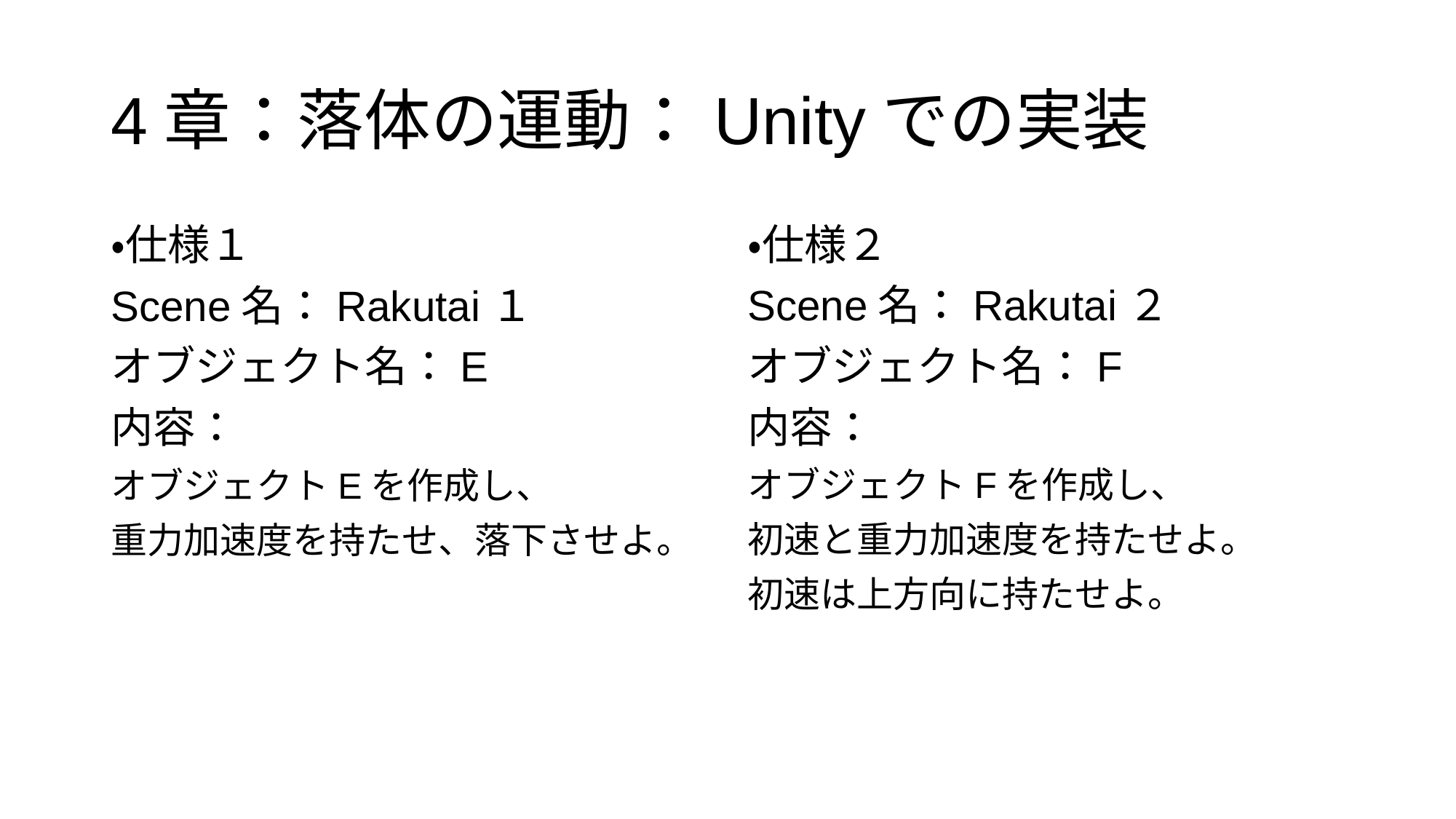

# 4章：落体の運動：Unityでの実装
・仕様１
Scene名：Rakutai１
オブジェクト名：E
内容：
オブジェクトEを作成し、
重力加速度を持たせ、落下させよ。
・仕様２
Scene名：Rakutai２
オブジェクト名：F
内容：
オブジェクトFを作成し、
初速と重力加速度を持たせよ。
初速は上方向に持たせよ。